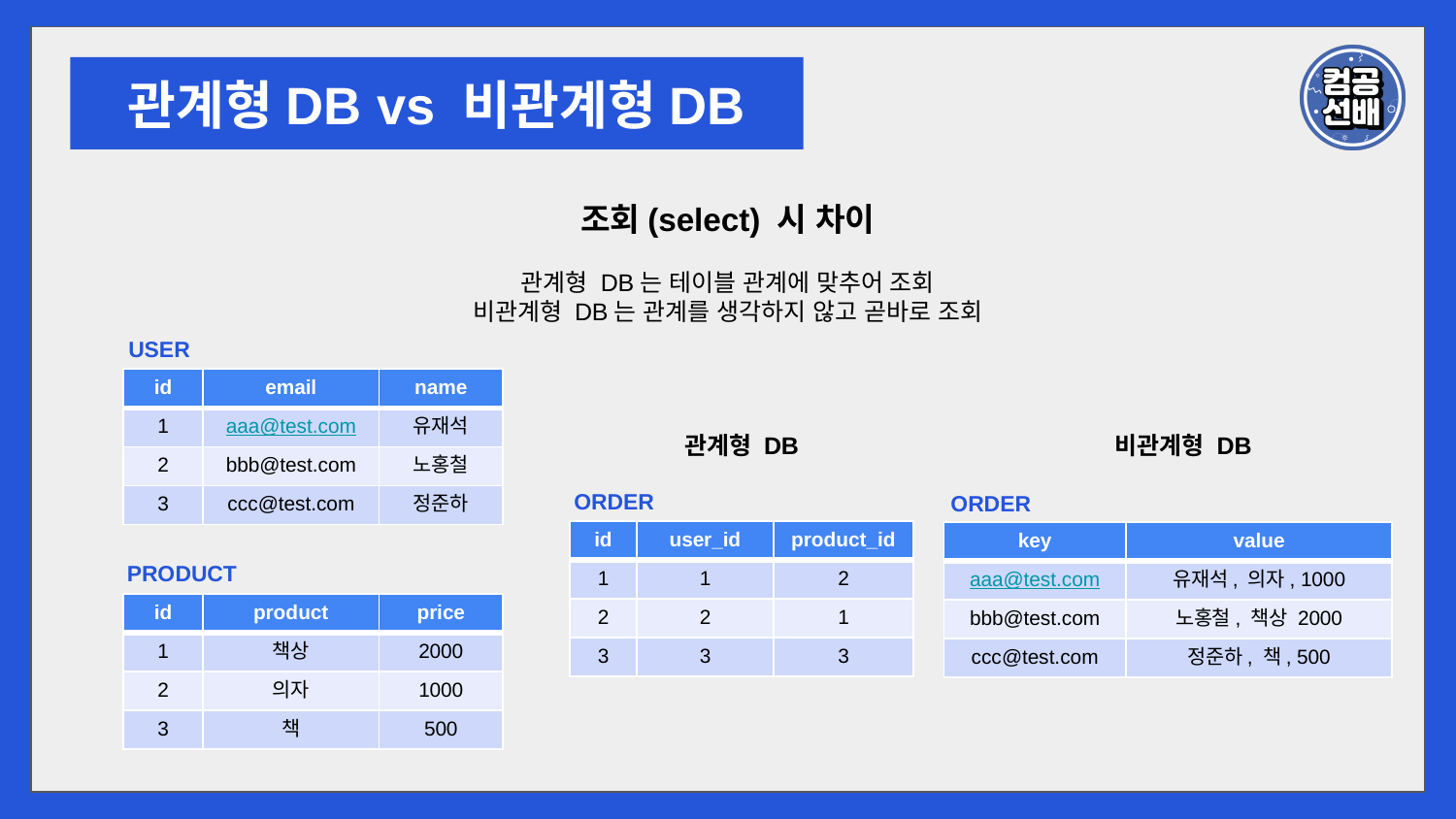

관계형DB vs 비관계형DB
조회(select) 시 차이
관계형 DB는 테이블 관계에 맞추어 조회
비관계형 DB는 관계를 생각하지 않고 곧바로 조회
USER
| id | email | name |
| --- | --- | --- |
| 1 | aaa@test.com | 유재석 |
| 2 | bbb@test.com | 노홍철 |
| 3 | ccc@test.com | 정준하 |
관계형 DB
비관계형 DB
ORDER
ORDER
| id | user\_id | product\_id |
| --- | --- | --- |
| 1 | 1 | 2 |
| 2 | 2 | 1 |
| 3 | 3 | 3 |
| key | value |
| --- | --- |
| aaa@test.com | 유재석, 의자, 1000 |
| bbb@test.com | 노홍철, 책상 2000 |
| ccc@test.com | 정준하, 책, 500 |
PRODUCT
| id | product | price |
| --- | --- | --- |
| 1 | 책상 | 2000 |
| 2 | 의자 | 1000 |
| 3 | 책 | 500 |